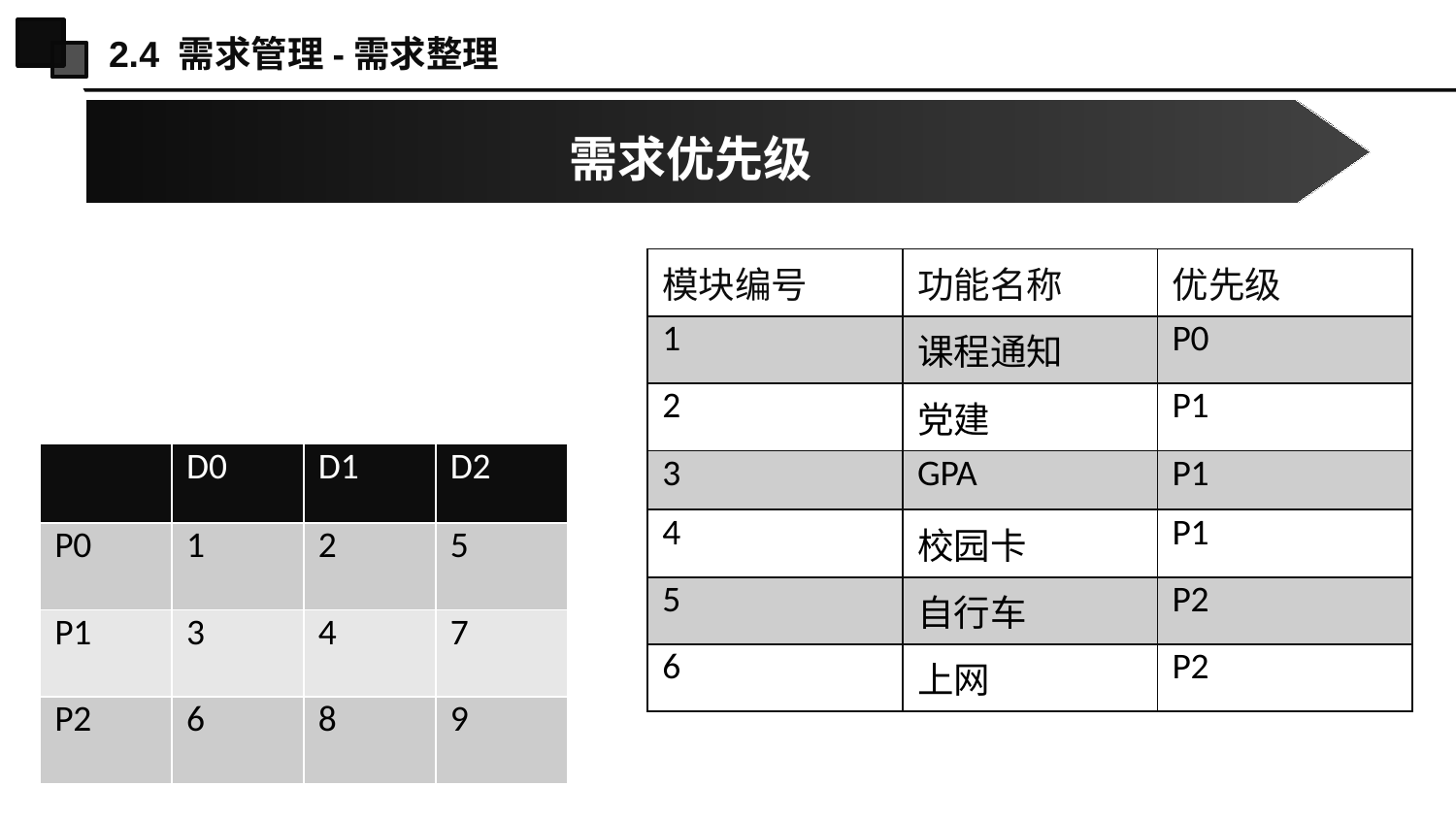

2.4 需求管理-需求整理
需求优先级
| 模块编号 | 功能名称 | 优先级 |
| --- | --- | --- |
| 1 | 课程通知 | P0 |
| 2 | 党建 | P1 |
| 3 | GPA | P1 |
| 4 | 校园卡 | P1 |
| 5 | 自行车 | P2 |
| 6 | 上网 | P2 |
|  | D0 | D1 | D2 |
| --- | --- | --- | --- |
| P0 | 1 | 2 | 5 |
| P1 | 3 | 4 | 7 |
| P2 | 6 | 8 | 9 |